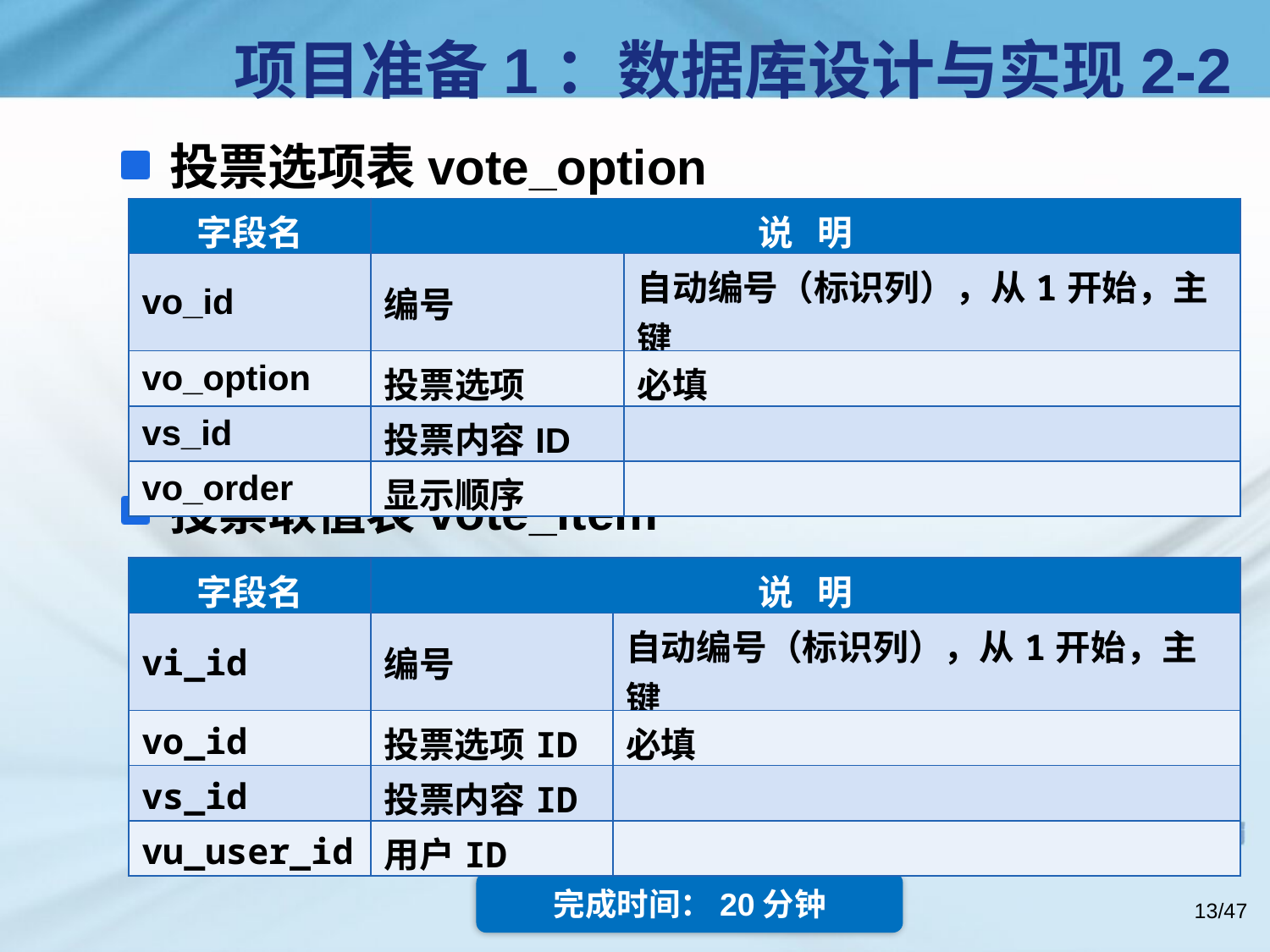

# 项目准备1：数据库设计与实现2-2
投票选项表vote_option

投票取值表vote_item

| 字段名 | 说 明 |  |
| --- | --- | --- |
| vo\_id | 编号 | 自动编号（标识列），从1开始，主键 |
| vo\_option | 投票选项 | 必填 |
| vs\_id | 投票内容ID |  |
| vo\_order | 显示顺序 |  |
| 字段名 | 说 明 |  |
| --- | --- | --- |
| vi\_id | 编号 | 自动编号（标识列），从1开始，主键 |
| vo\_id | 投票选项ID | 必填 |
| vs\_id | 投票内容ID |  |
| vu\_user\_id | 用户ID |  |

完成时间：20分钟
13/47